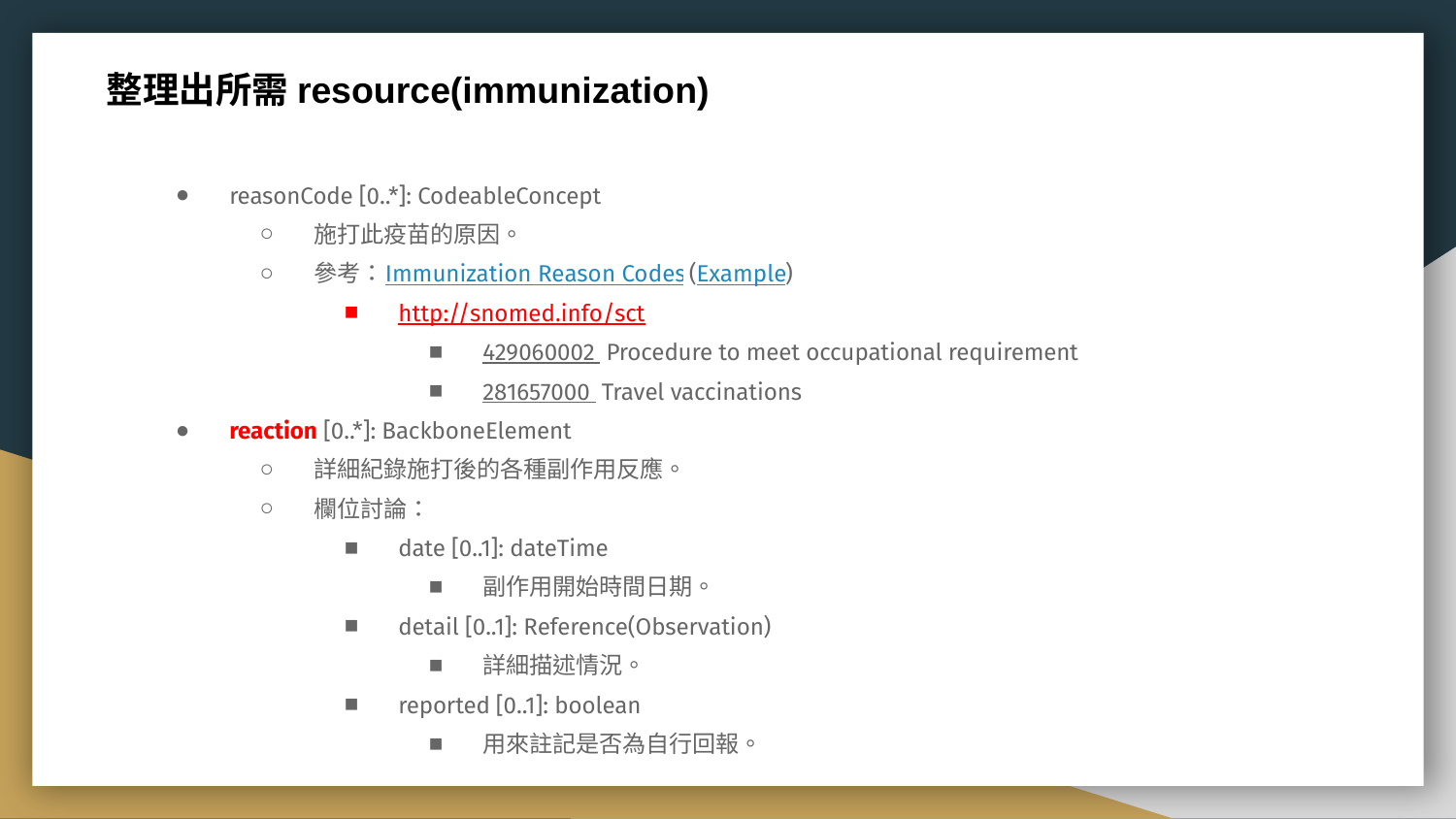

整理出所需resource(immunization)
reasonCode [0..*]: CodeableConcept
施打此疫苗的原因。
參考：Immunization Reason Codes (Example)
http://snomed.info/sct
429060002  Procedure to meet occupational requirement
281657000  Travel vaccinations
reaction [0..*]: BackboneElement
詳細紀錄施打後的各種副作用反應。
欄位討論：
date [0..1]: dateTime
副作用開始時間日期。
detail [0..1]: Reference(Observation)
詳細描述情況。
reported [0..1]: boolean
用來註記是否為自行回報。